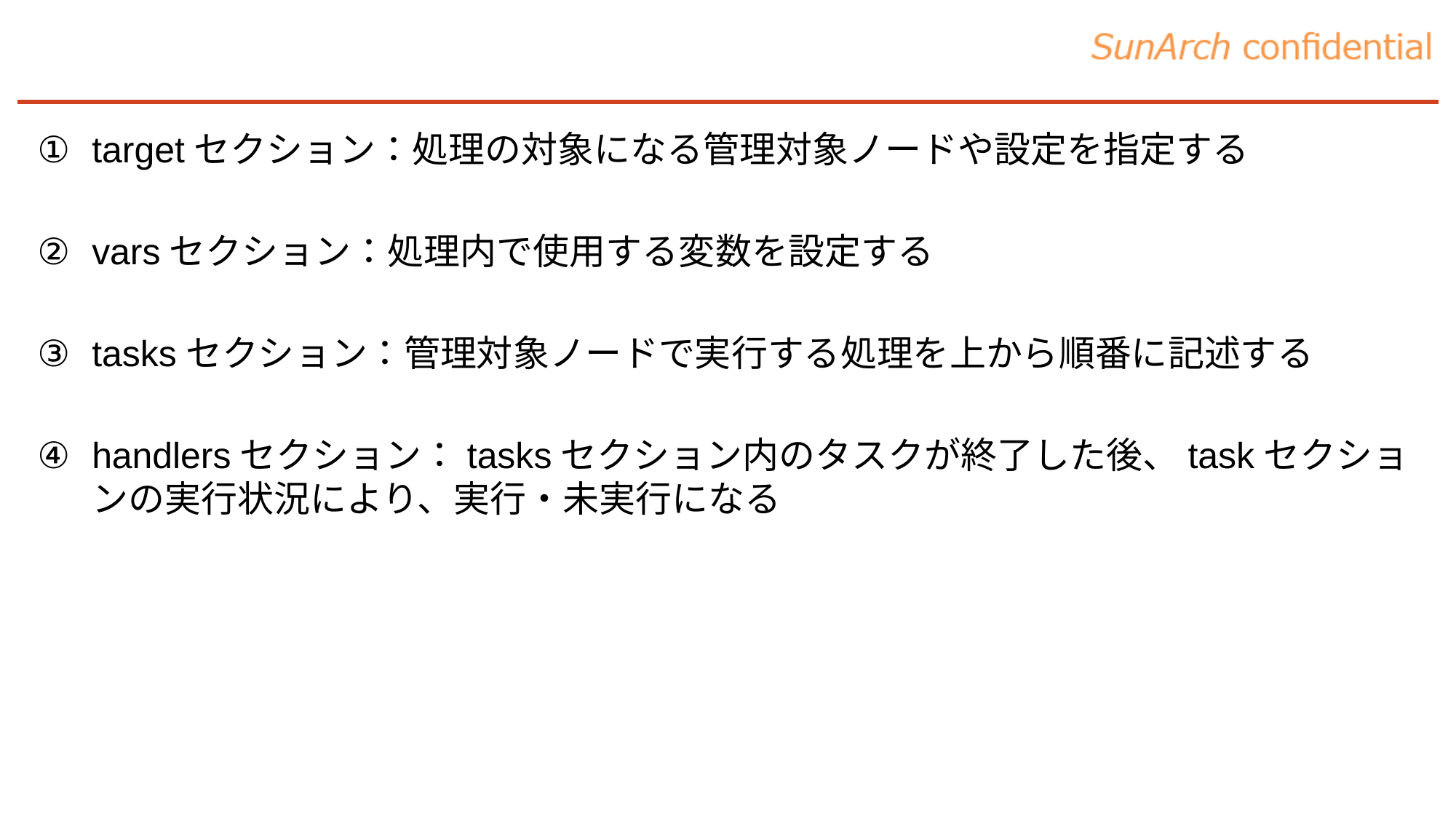

targetセクション：処理の対象になる管理対象ノードや設定を指定する

varsセクション：処理内で使用する変数を設定する

tasksセクション：管理対象ノードで実行する処理を上から順番に記述する

handlersセクション：tasksセクション内のタスクが終了した後、taskセクションの実行状況により、実行・未実行になる